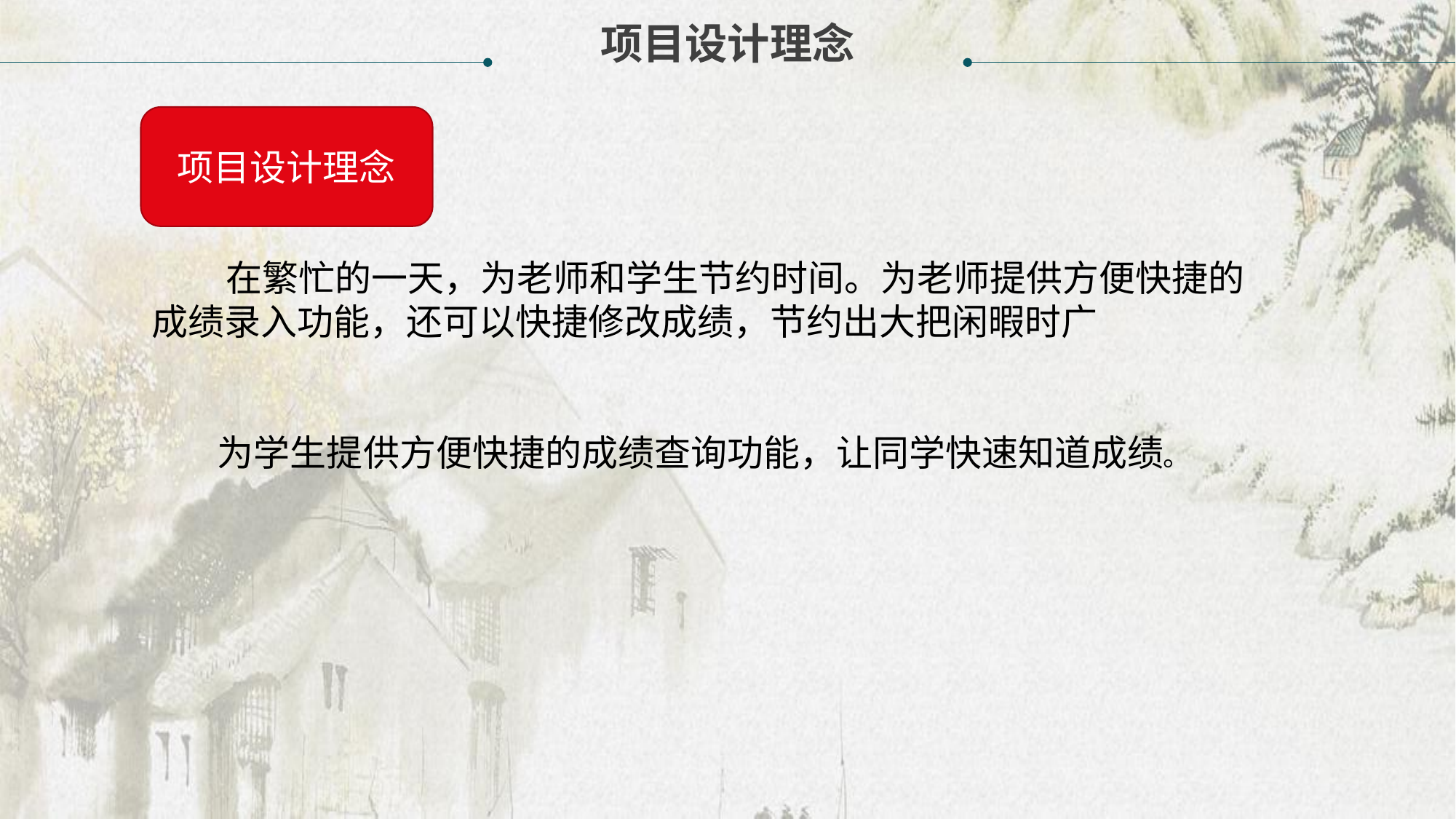

项目设计理念
项目设计理念
        在繁忙的一天，为老师和学生节约时间。为老师提供方便快捷的成绩录入功能，还可以快捷修改成绩，节约出大把闲暇时广

       为学生提供方便快捷的成绩查询功能，让同学快速知道成绩。